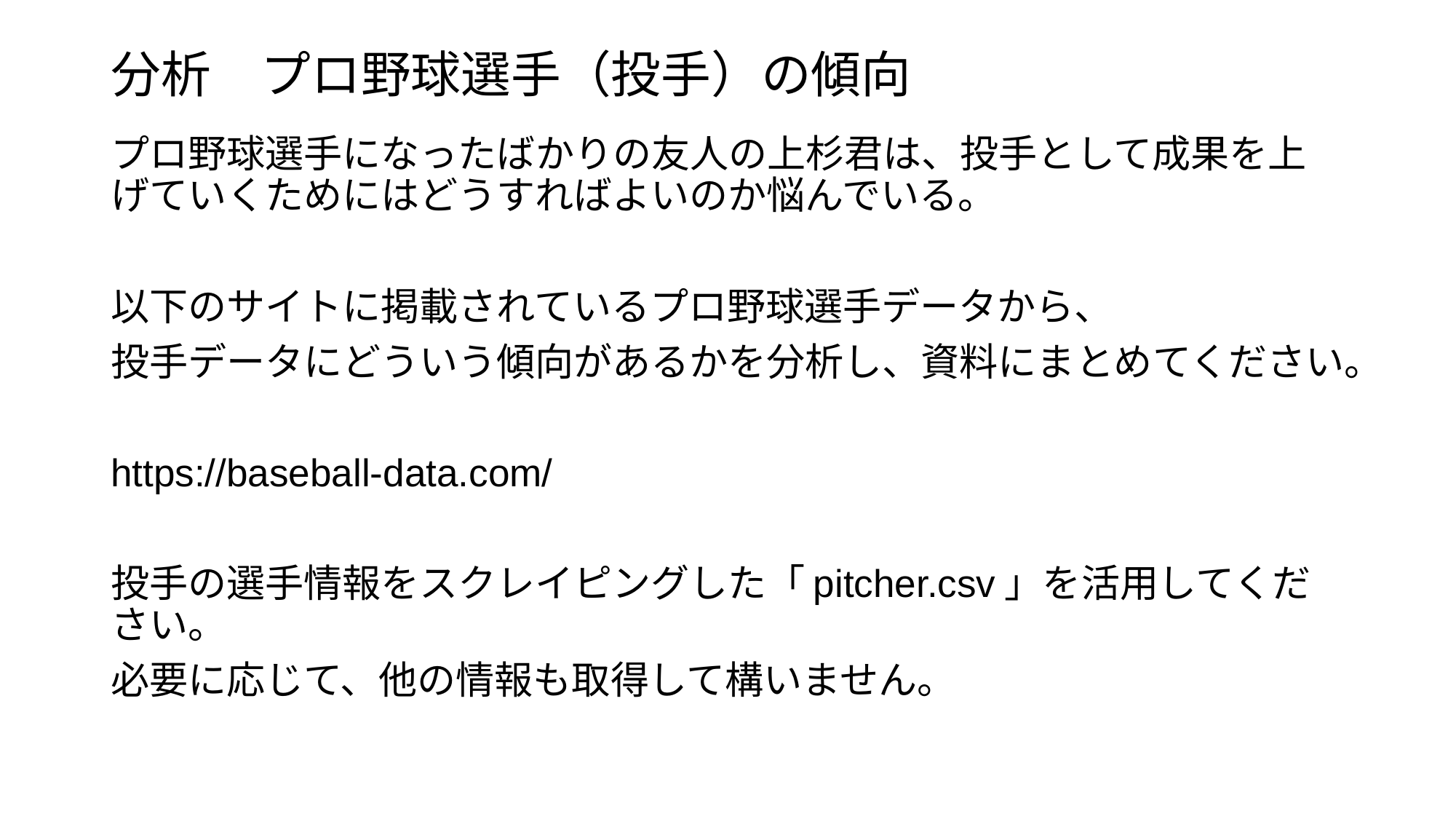

# 分析　プロ野球選手（投手）の傾向
プロ野球選手になったばかりの友人の上杉君は、投手として成果を上げていくためにはどうすればよいのか悩んでいる。

以下のサイトに掲載されているプロ野球選手データから、
投手データにどういう傾向があるかを分析し、資料にまとめてください。

https://baseball-data.com/

投手の選手情報をスクレイピングした「pitcher.csv」を活用してください。
必要に応じて、他の情報も取得して構いません。